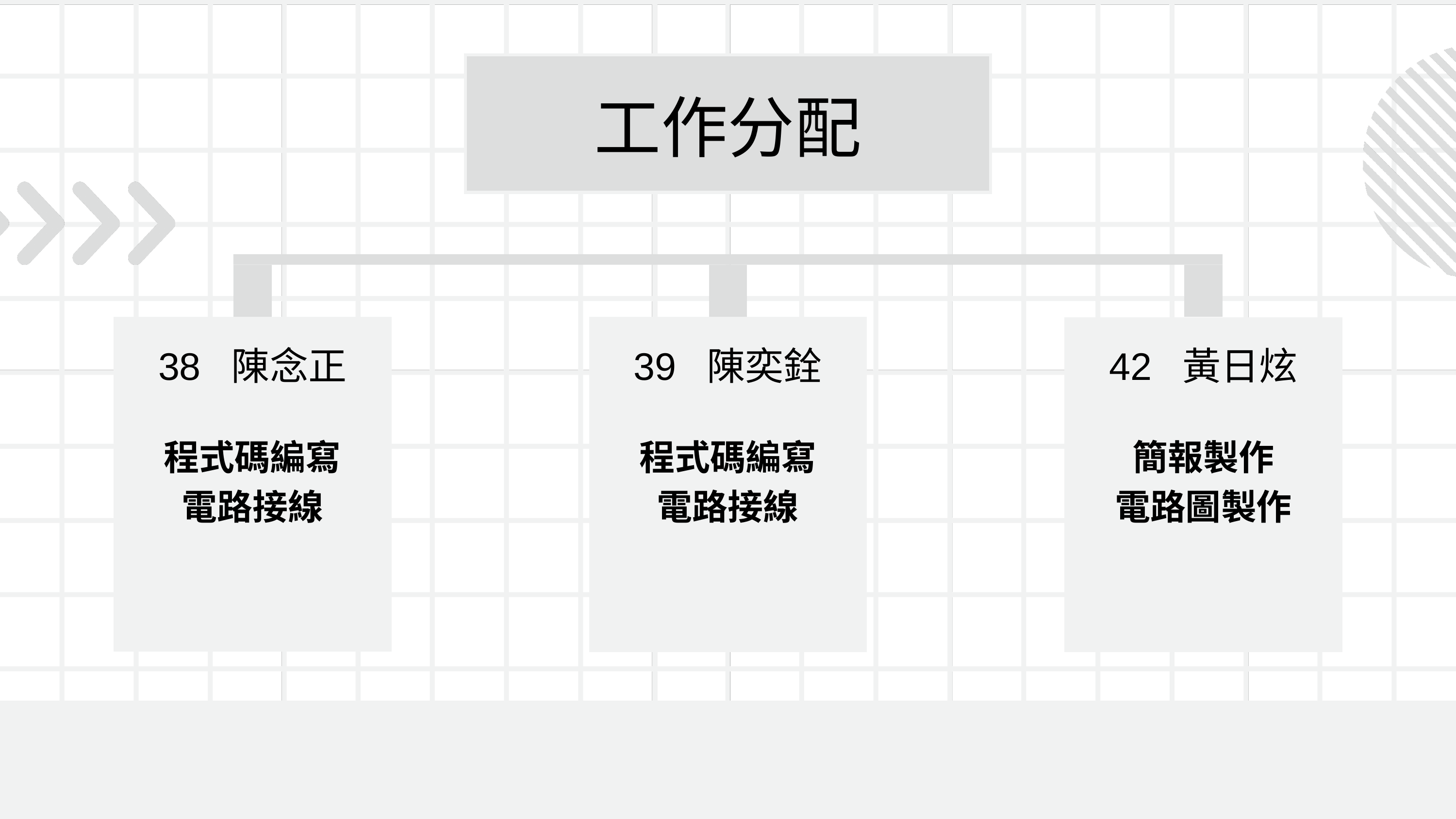

工作分配

38  陳念正
39  陳奕銓
42  黃日炫
程式碼編寫
電路接線

程式碼編寫
電路接線
簡報製作
電路圖製作